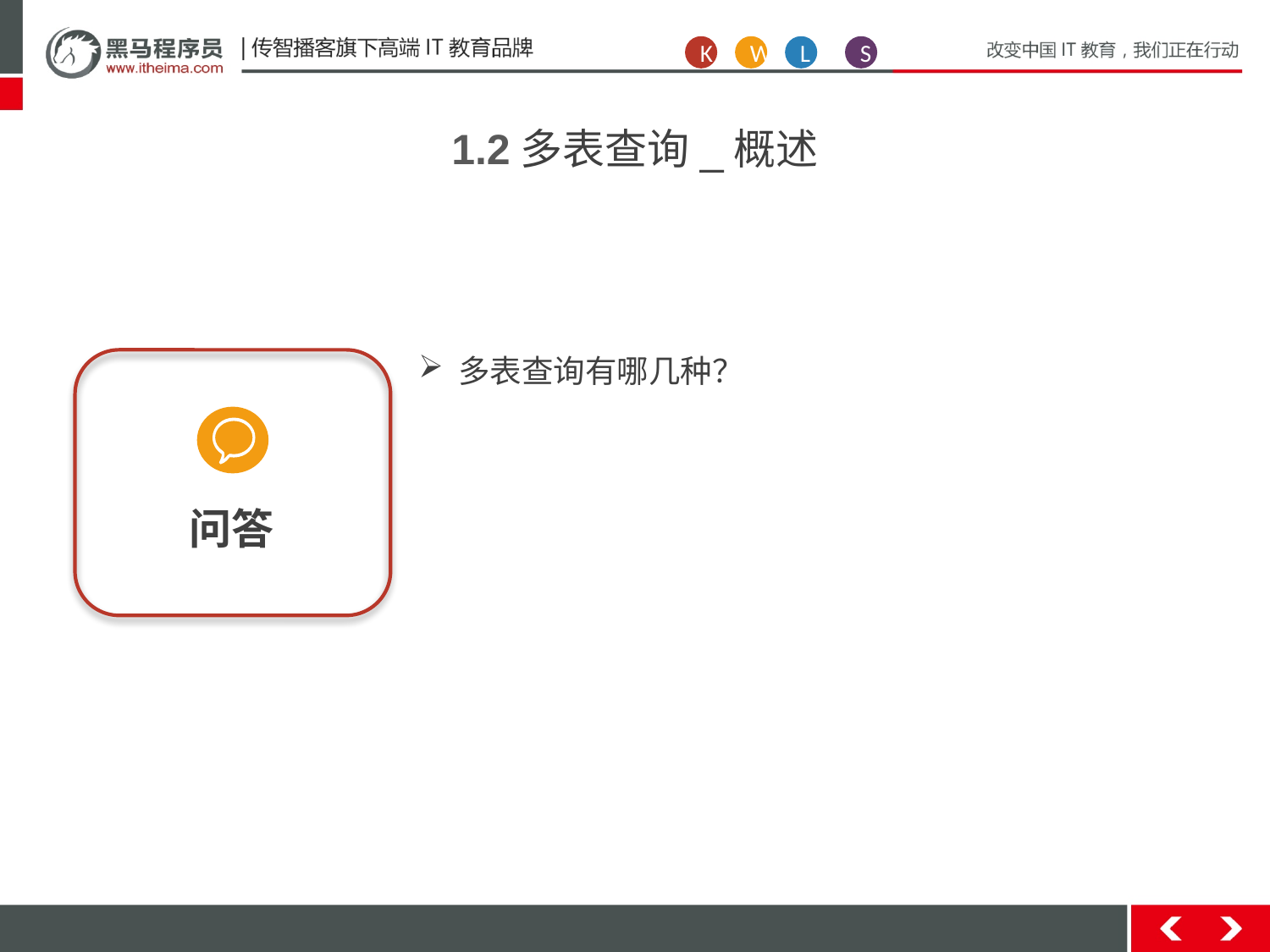

K
W
L
S
1.2多表查询_概述

多表查询有哪几种？

问答